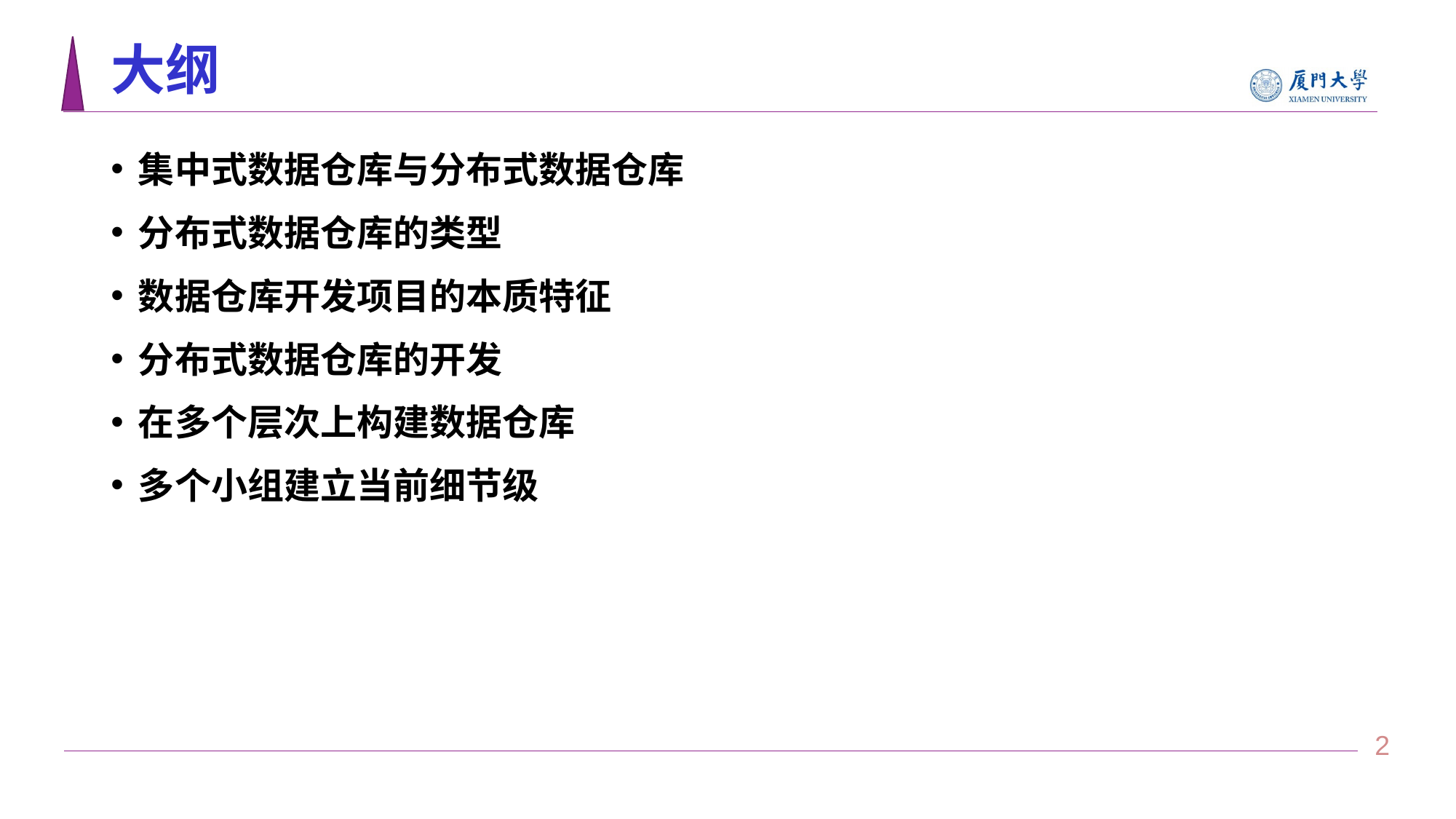

# 大纲
集中式数据仓库与分布式数据仓库
分布式数据仓库的类型
数据仓库开发项目的本质特征
分布式数据仓库的开发
在多个层次上构建数据仓库
多个小组建立当前细节级

2